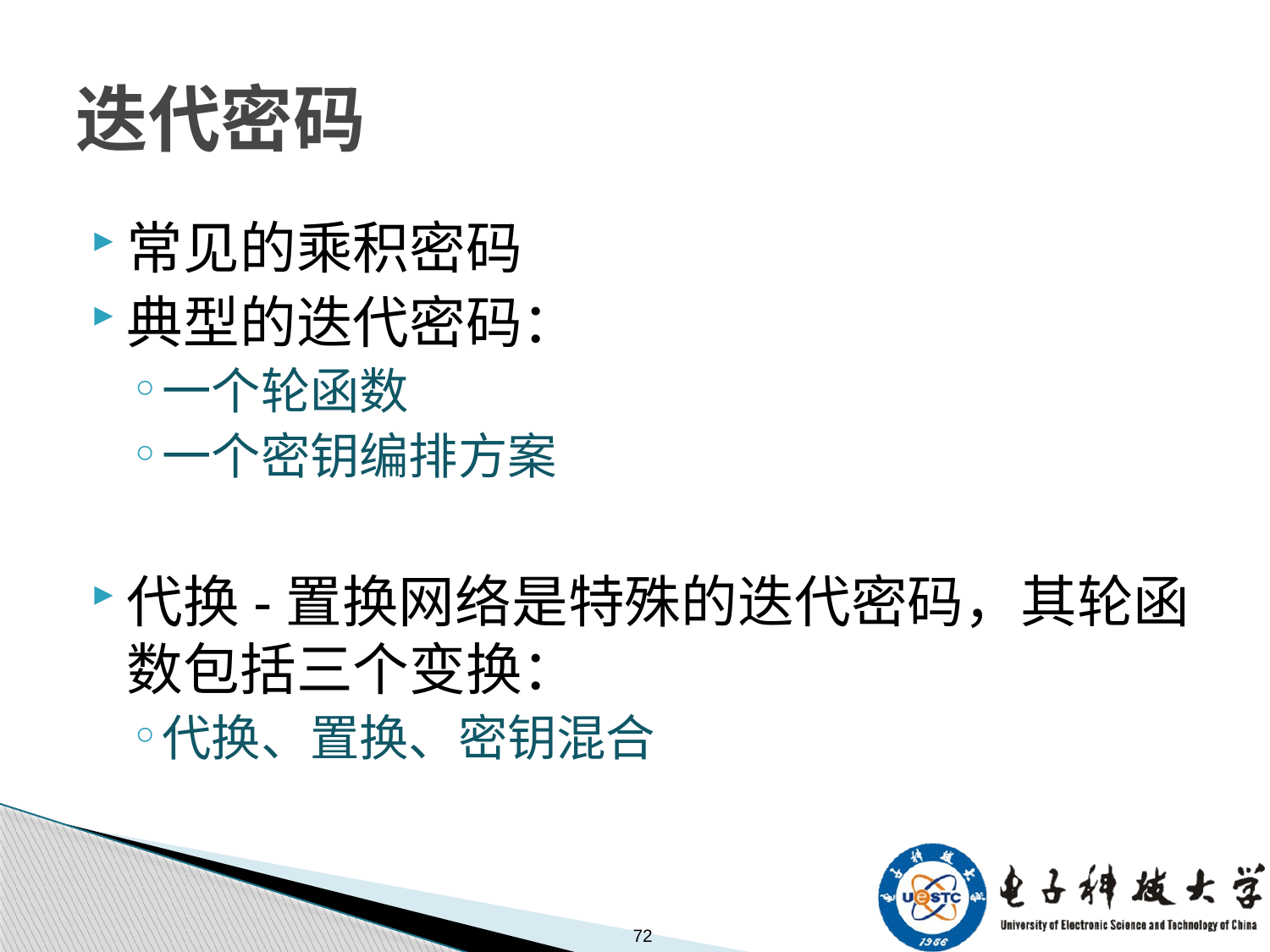

# 迭代密码
常见的乘积密码
典型的迭代密码：
一个轮函数
一个密钥编排方案

代换-置换网络是特殊的迭代密码，其轮函数包括三个变换：
代换、置换、密钥混合
72